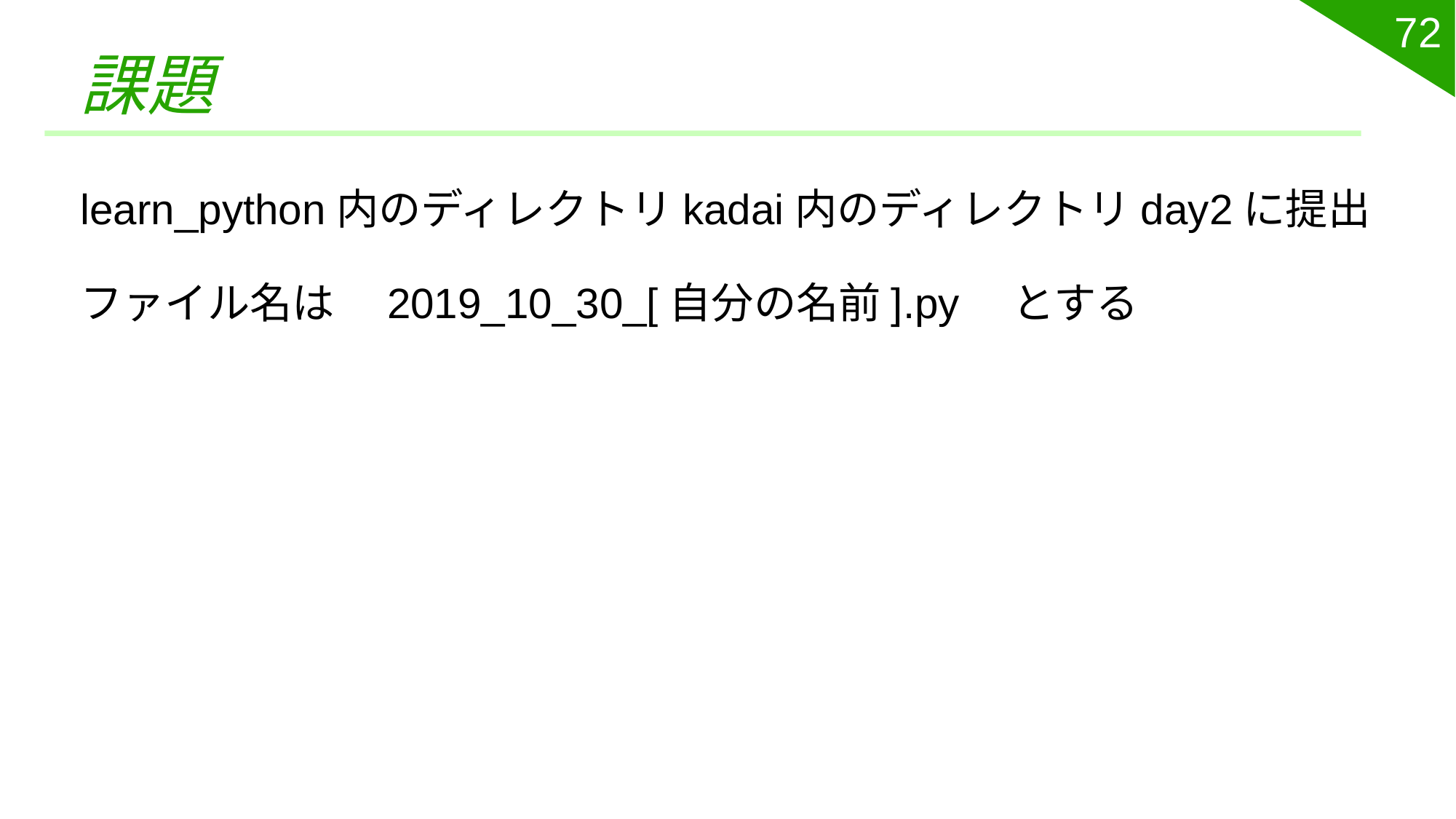

72
# 課題
learn_python内のディレクトリkadai内のディレクトリday2に提出
ファイル名は　2019_10_30_[自分の名前].py　とする